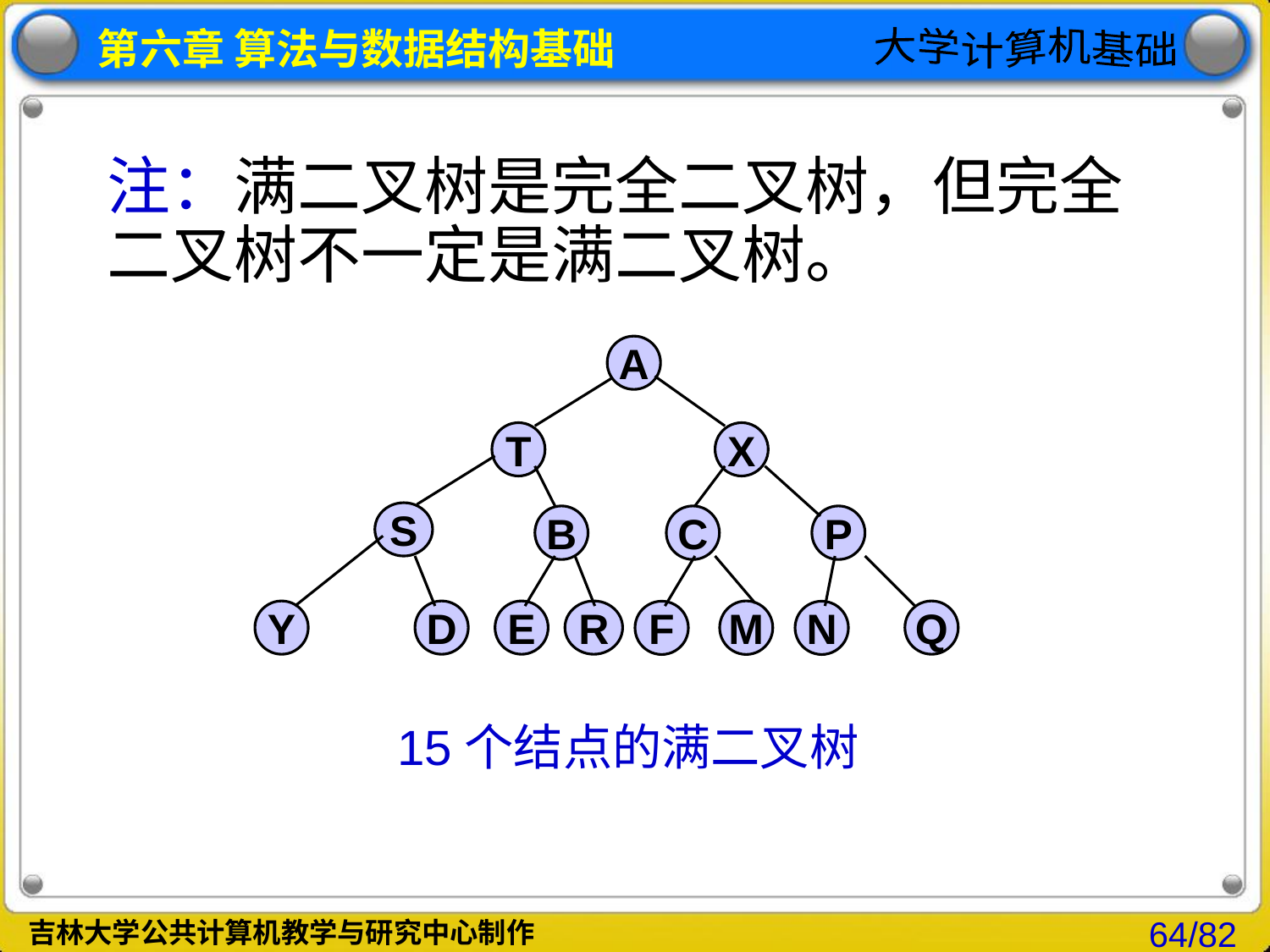

注：满二叉树是完全二叉树，但完全二叉树不一定是满二叉树。
A

T
X

S
B
C
P

Y
D
E
R
M
Q
F
N
15个结点的满二叉树
64/82